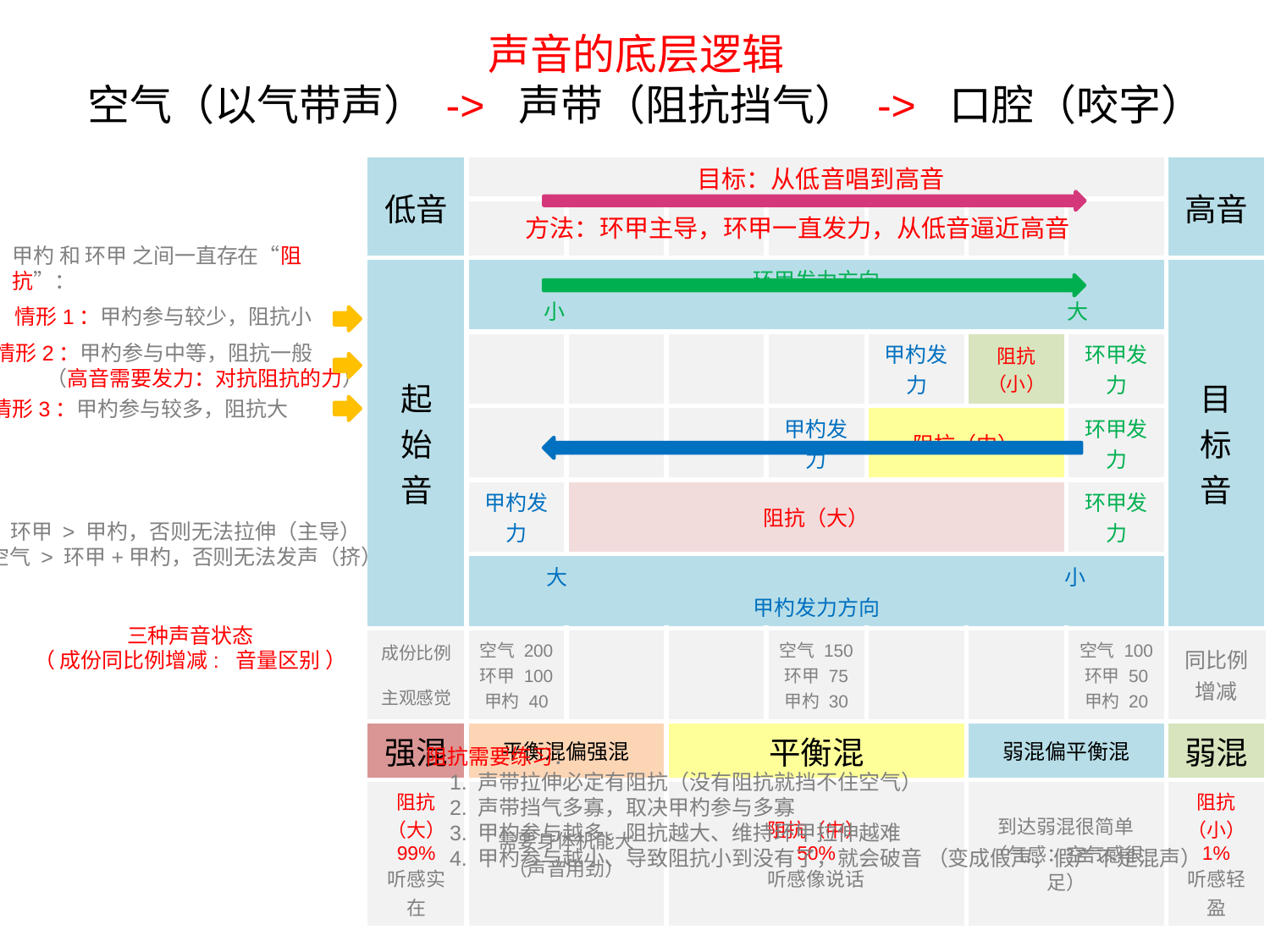

声音的底层逻辑
空气（以气带声） ->  声带（阻抗挡气） ->  口腔（咬字）
| 低音 |  |  |  |  |  |  |  | 高音 |
| --- | --- | --- | --- | --- | --- | --- | --- | --- |
|  |  |  |  |  |  |  |  |  |
| 起 始 音 | 环甲发力方向 小 大 |  |  |  |  |  |  | 目 标 音 |
|  |  |  |  |  | 甲杓发力 | 阻抗（小） | 环甲发力 |  |
|  |  |  |  | 甲杓发力 | 阻抗（中） |  | 环甲发力 |  |
|  | 甲杓发力 | 阻抗（大） |  |  |  |  | 环甲发力 |  |
|  | 大 小 甲杓发力方向 |  |  |  |  |  |  |  |
| 成份比例 主观感觉 | 空气 200 环甲 100 甲杓 40 |  |  | 空气 150 环甲 75 甲杓 30 |  |  | 空气 100 环甲 50 甲杓 20 | 同比例 增减 |
| 强混 | 平衡混偏强混 |  | 平衡混 |  |  | 弱混偏平衡混 |  | 弱混 |
| 阻抗（大） 99% 听感实在 | 需要身体机能大 （声音用劲） |  | 阻抗（中） 50% 听感像说话 |  |  | 到达弱混很简单 （气感：空气感很足） |  | 阻抗（小） 1% 听感轻盈 |
目标：从低音唱到高音

方法：环甲主导，环甲一直发力，从低音逼近高音
甲杓 和 环甲 之间一直存在“阻抗”：

情形1：甲杓参与较少，阻抗小

情形2：甲杓参与中等，阻抗一般
          （高音需要发力：对抗阻抗的力）

情形3：甲杓参与较多，阻抗大

环甲 > 甲杓，否则无法拉伸（主导）
空气 > 环甲+甲杓，否则无法发声（挤）
三种声音状态
（ 成份同比例增减:  音量区别 ）
阻抗需要练习：
    1. 声带拉伸必定有阻抗（没有阻抗就挡不住空气）
    2. 声带挡气多寡，取决甲杓参与多寡
    3. 甲杓参与越多、阻抗越大、维持环甲拉伸越难
    4. 甲杓参与越小、导致阻抗小到没有了，就会破音 （变成假声，假声不是混声）